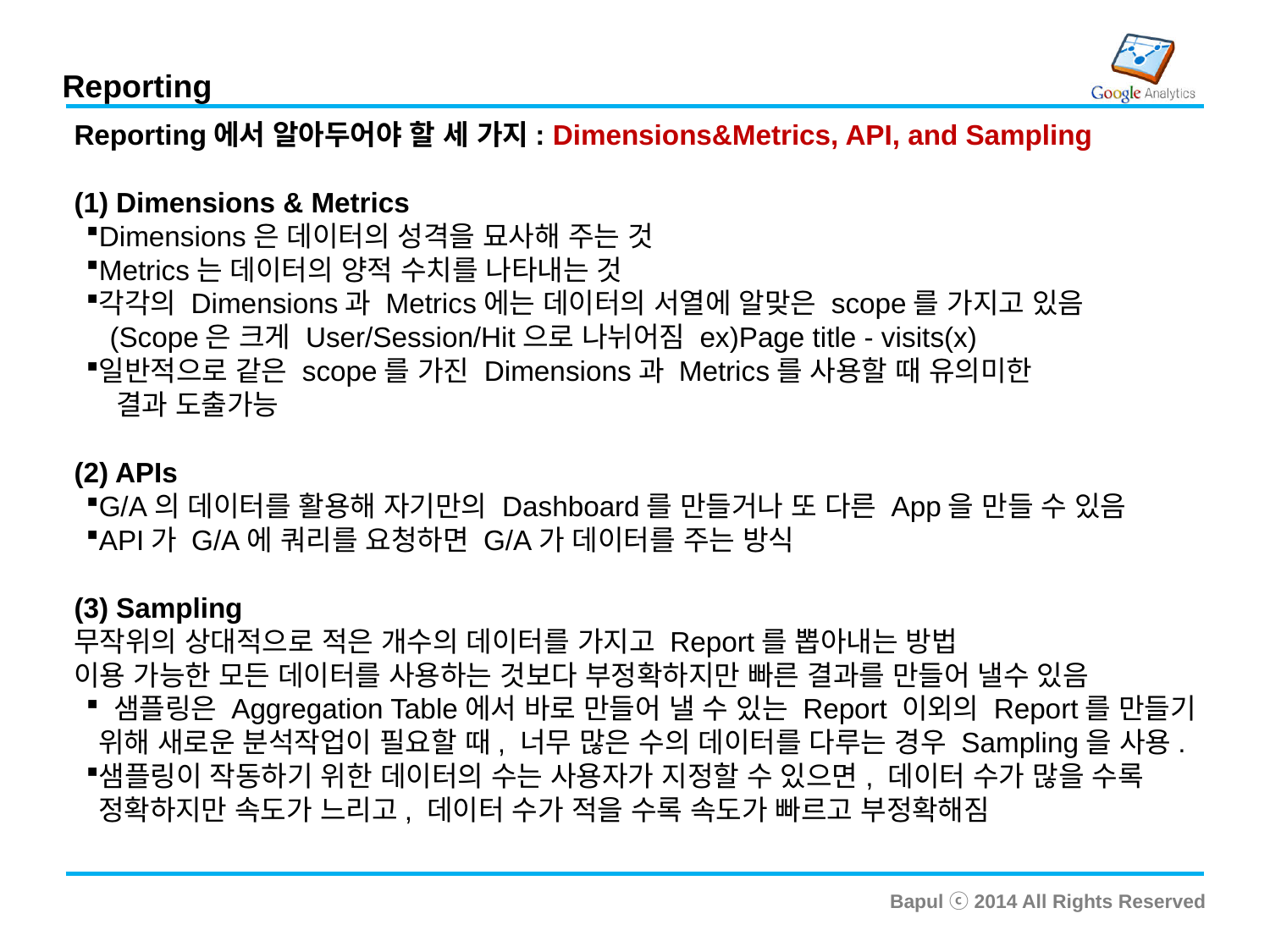

Reporting
Reporting에서 알아두어야 할 세 가지: Dimensions&Metrics, API, and Sampling

(1) Dimensions & Metrics
Dimensions은 데이터의 성격을 묘사해 주는 것
Metrics는 데이터의 양적 수치를 나타내는 것
각각의 Dimensions과 Metrics에는 데이터의 서열에 알맞은 scope를 가지고 있음
   (Scope은 크게 User/Session/Hit으로 나뉘어짐 ex)Page title - visits(x)
일반적으로 같은 scope를 가진 Dimensions과 Metrics를 사용할 때 유의미한
  :결과 도출가능

(2) APIs
G/A의 데이터를 활용해 자기만의 Dashboard를 만들거나 또 다른 App을 만들 수 있음
API가 G/A에 쿼리를 요청하면 G/A가 데이터를 주는 방식

(3) Sampling
무작위의 상대적으로 적은 개수의 데이터를 가지고 Report를 뽑아내는 방법
이용 가능한 모든 데이터를 사용하는 것보다 부정확하지만 빠른 결과를 만들어 낼수 있음
 샘플링은 Aggregation Table에서 바로 만들어 낼 수 있는 Report 이외의 Report를 만들기 위해 새로운 분석작업이 필요할 때, 너무 많은 수의 데이터를 다루는 경우 Sampling을 사용.
샘플링이 작동하기 위한 데이터의 수는 사용자가 지정할 수 있으면, 데이터 수가 많을 수록 정확하지만 속도가 느리고, 데이터 수가 적을 수록 속도가 빠르고 부정확해짐